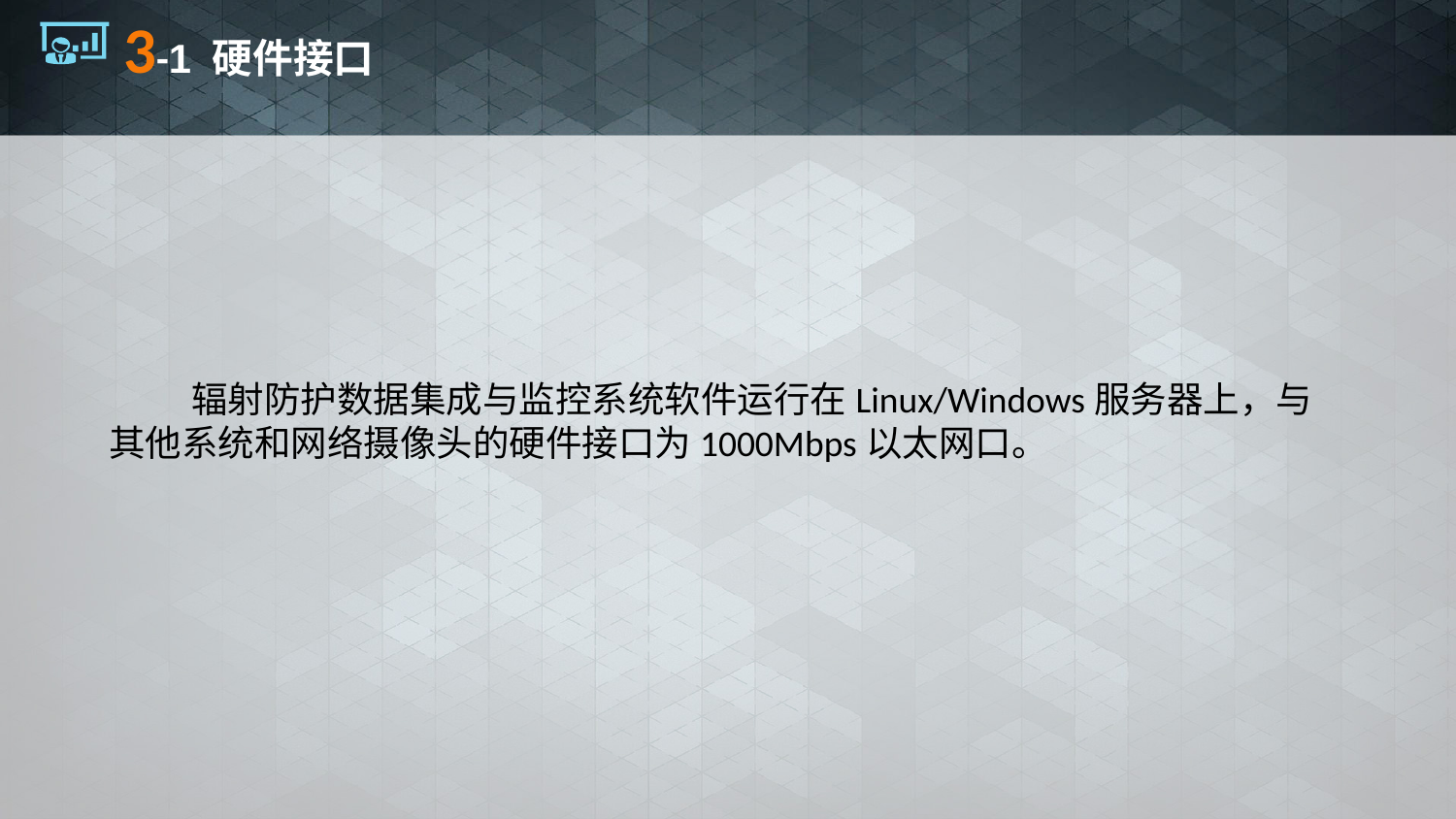

# 3-1 硬件接口

         辐射防护数据集成与监控系统软件运行在Linux/Windows服务器上，与其他系统和网络摄像头的硬件接口为1000Mbps以太网口。